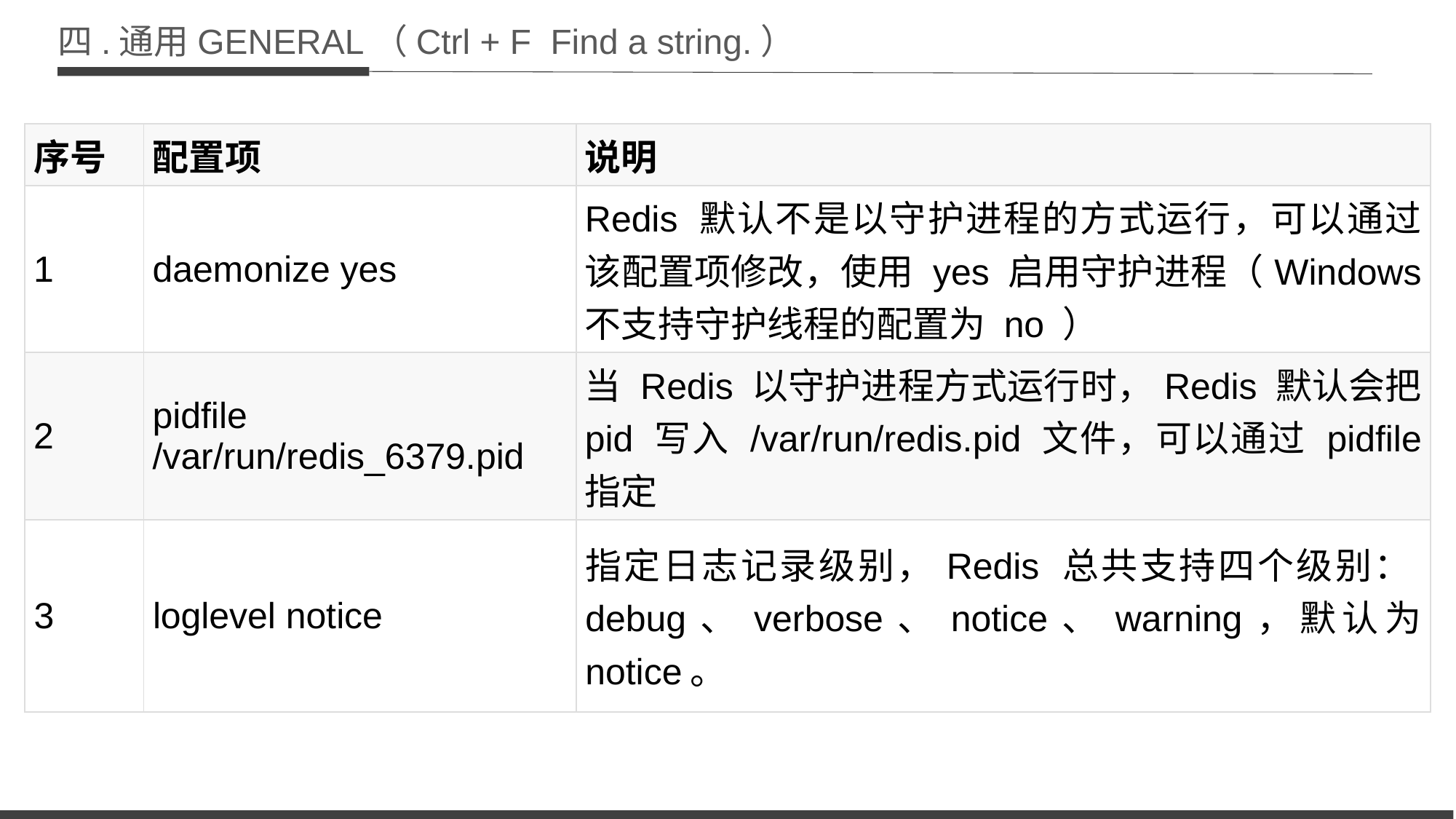

四.通用GENERAL（Ctrl + F  Find a string.）

| 序号 | 配置项 | 说明 |
| --- | --- | --- |
| 1 | daemonize yes | Redis 默认不是以守护进程的方式运行，可以通过该配置项修改，使用 yes 启用守护进程（Windows 不支持守护线程的配置为 no ） |
| 2 | pidfile /var/run/redis\_6379.pid | 当 Redis 以守护进程方式运行时，Redis 默认会把 pid 写入 /var/run/redis.pid 文件，可以通过 pidfile 指定 |
| 3 | loglevel notice | 指定日志记录级别，Redis 总共支持四个级别：debug、verbose、notice、warning，默认为 notice。 |